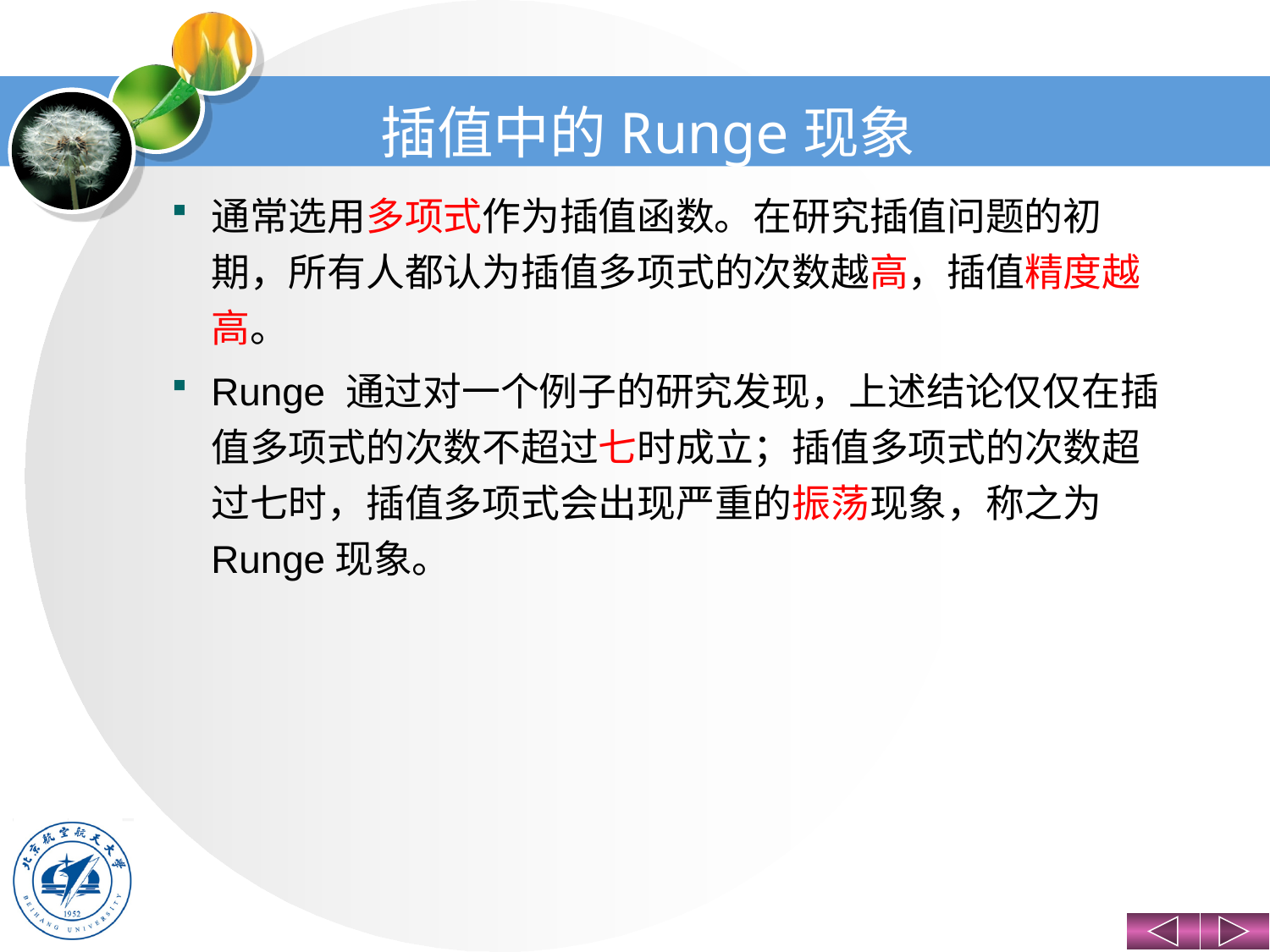

# 插值中的Runge现象
通常选用多项式作为插值函数。在研究插值问题的初期，所有人都认为插值多项式的次数越高，插值精度越高。
Runge 通过对一个例子的研究发现，上述结论仅仅在插值多项式的次数不超过七时成立；插值多项式的次数超过七时，插值多项式会出现严重的振荡现象，称之为Runge现象。